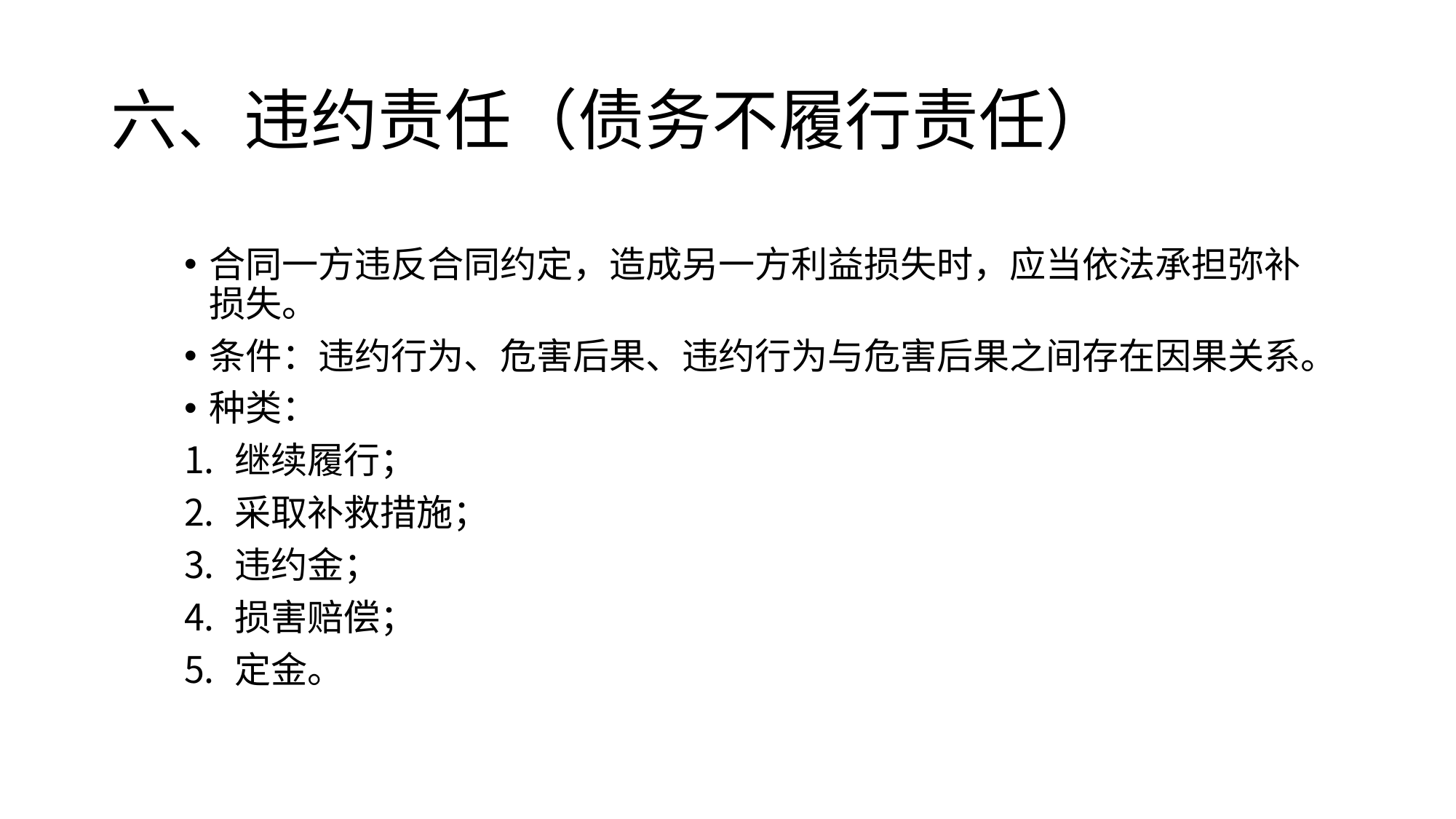

# 六、违约责任（债务不履行责任）
合同一方违反合同约定，造成另一方利益损失时，应当依法承担弥补损失。
条件：违约行为、危害后果、违约行为与危害后果之间存在因果关系。
种类：
继续履行；
采取补救措施；
违约金；
损害赔偿；
定金。